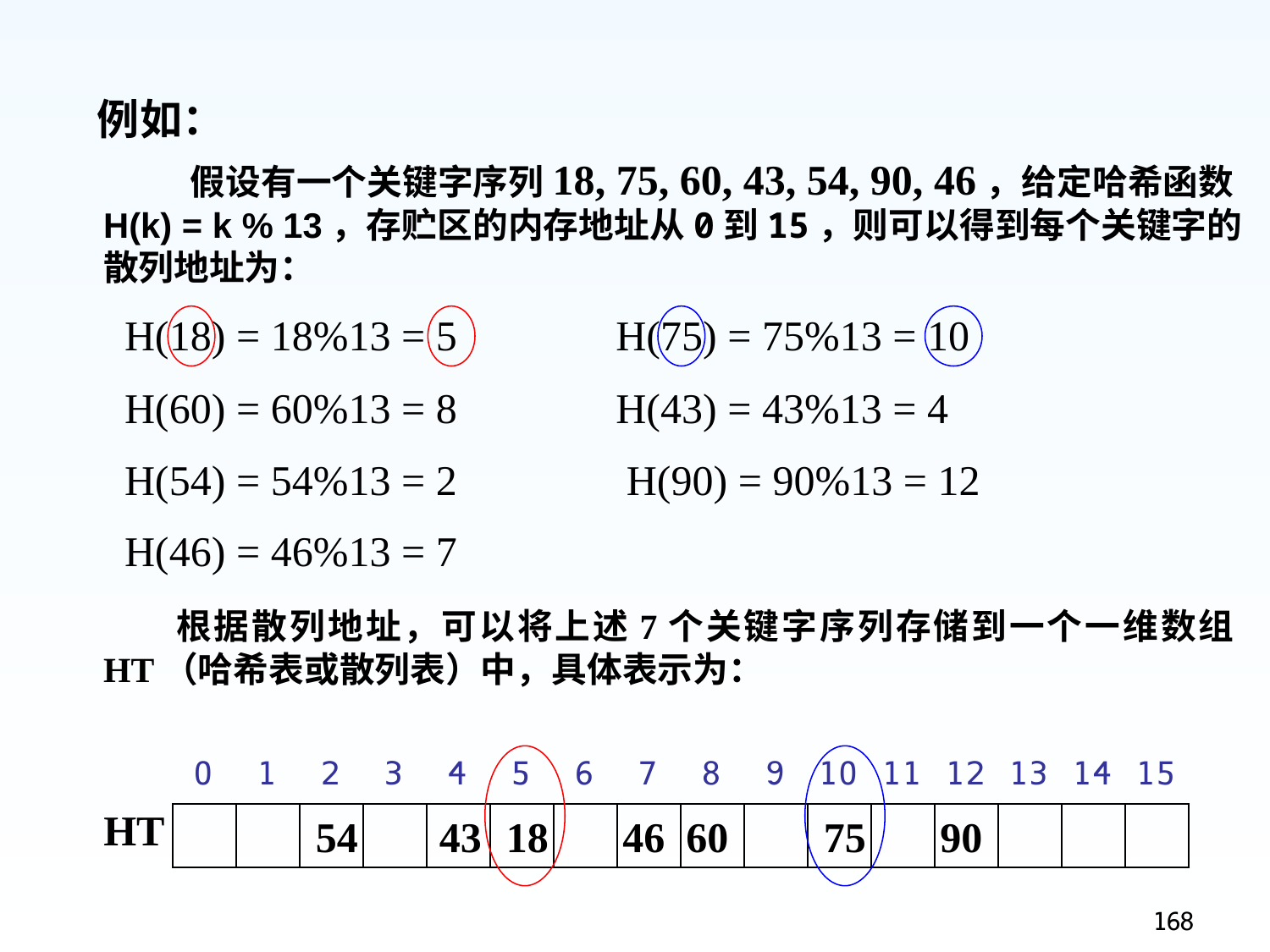

例如：
        假设有一个关键字序列18, 75, 60, 43, 54, 90, 46，给定哈希函数H(k) = k % 13，存贮区的内存地址从0到15，则可以得到每个关键字的散列地址为：
  H(18) = 18%13 = 5               H(75) = 75%13 = 10
  H(60) = 60%13 = 8               H(43) = 43%13 = 4
  H(54) = 54%13 = 2                H(90) = 90%13 = 12
  H(46) = 46%13 = 7
     根据散列地址，可以将上述7个关键字序列存储到一个一维数组HT（哈希表或散列表）中，具体表示为：

0
1
2
3
4
5
6
7
8
9
10
11
12
13
14
15

HT

 54

43
 18

46
60

 75

90

168